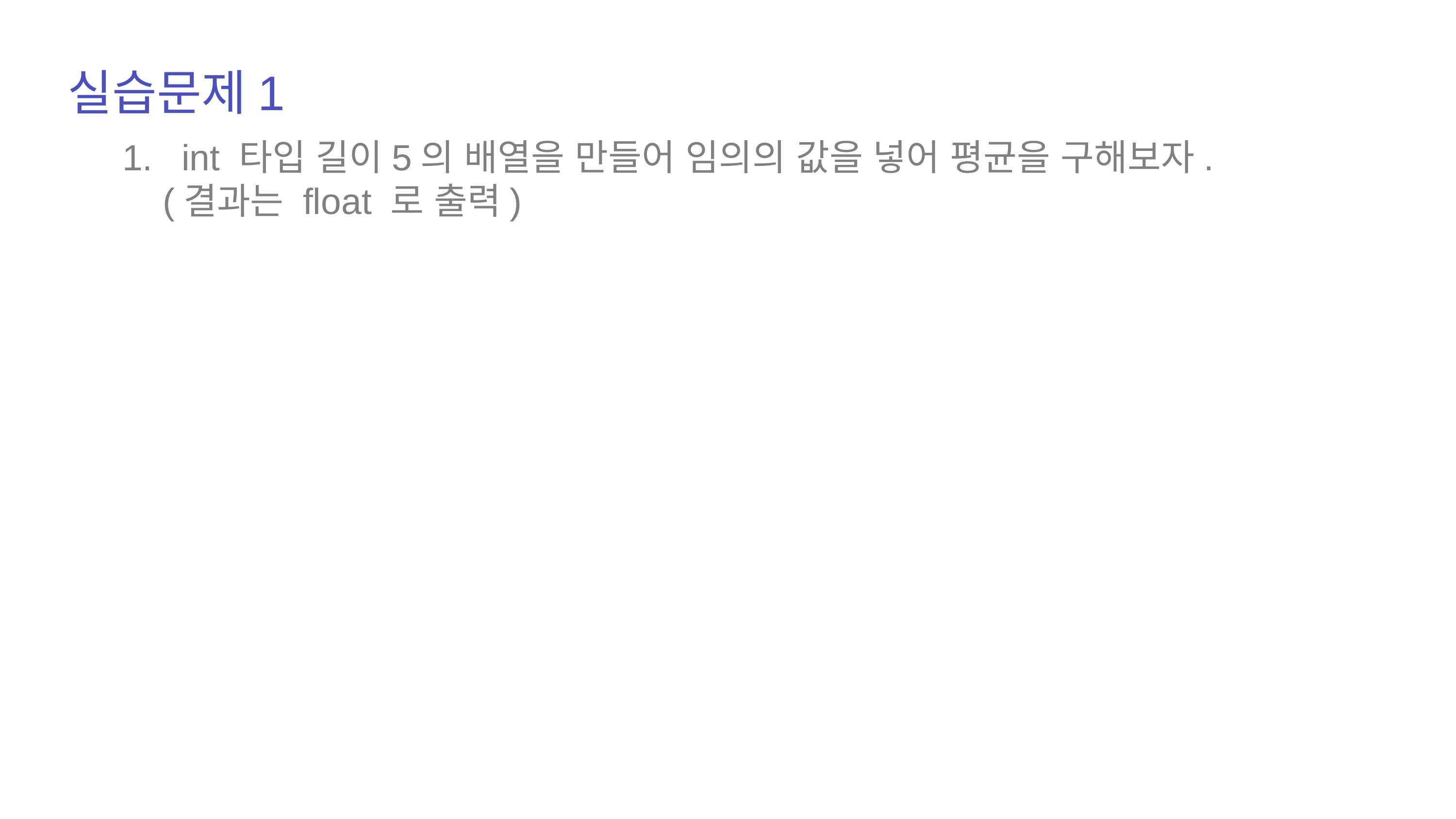

실습문제1
int 타입 길이5의 배열을 만들어 임의의 값을 넣어 평균을 구해보자.
    (결과는 float 로 출력)